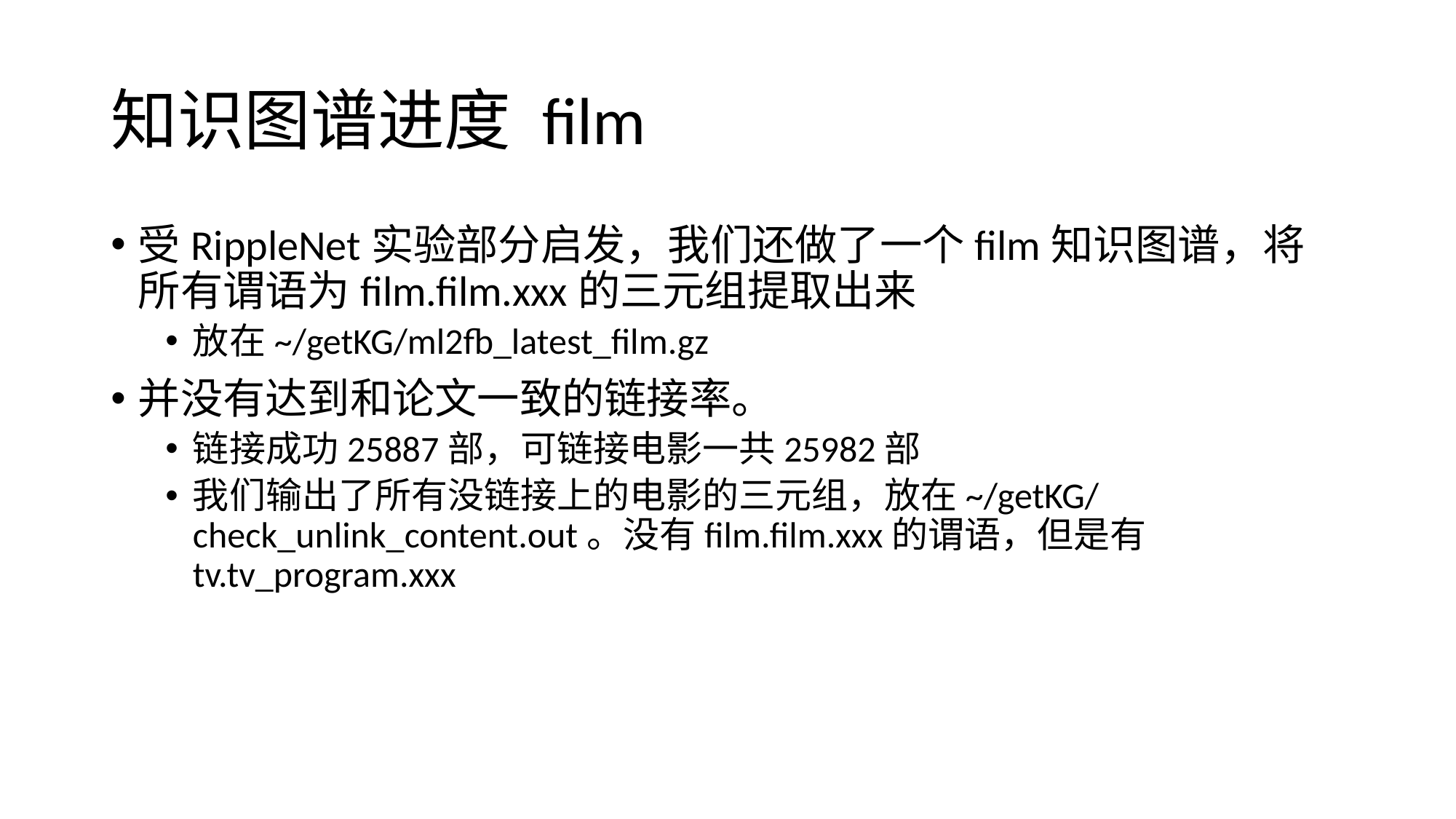

# 知识图谱进度 film
受RippleNet实验部分启发，我们还做了一个film知识图谱，将所有谓语为film.film.xxx的三元组提取出来
放在~/getKG/ml2fb_latest_film.gz
并没有达到和论文一致的链接率。
链接成功25887部，可链接电影一共25982部
我们输出了所有没链接上的电影的三元组，放在~/getKG/check_unlink_content.out。没有film.film.xxx的谓语，但是有tv.tv_program.xxx